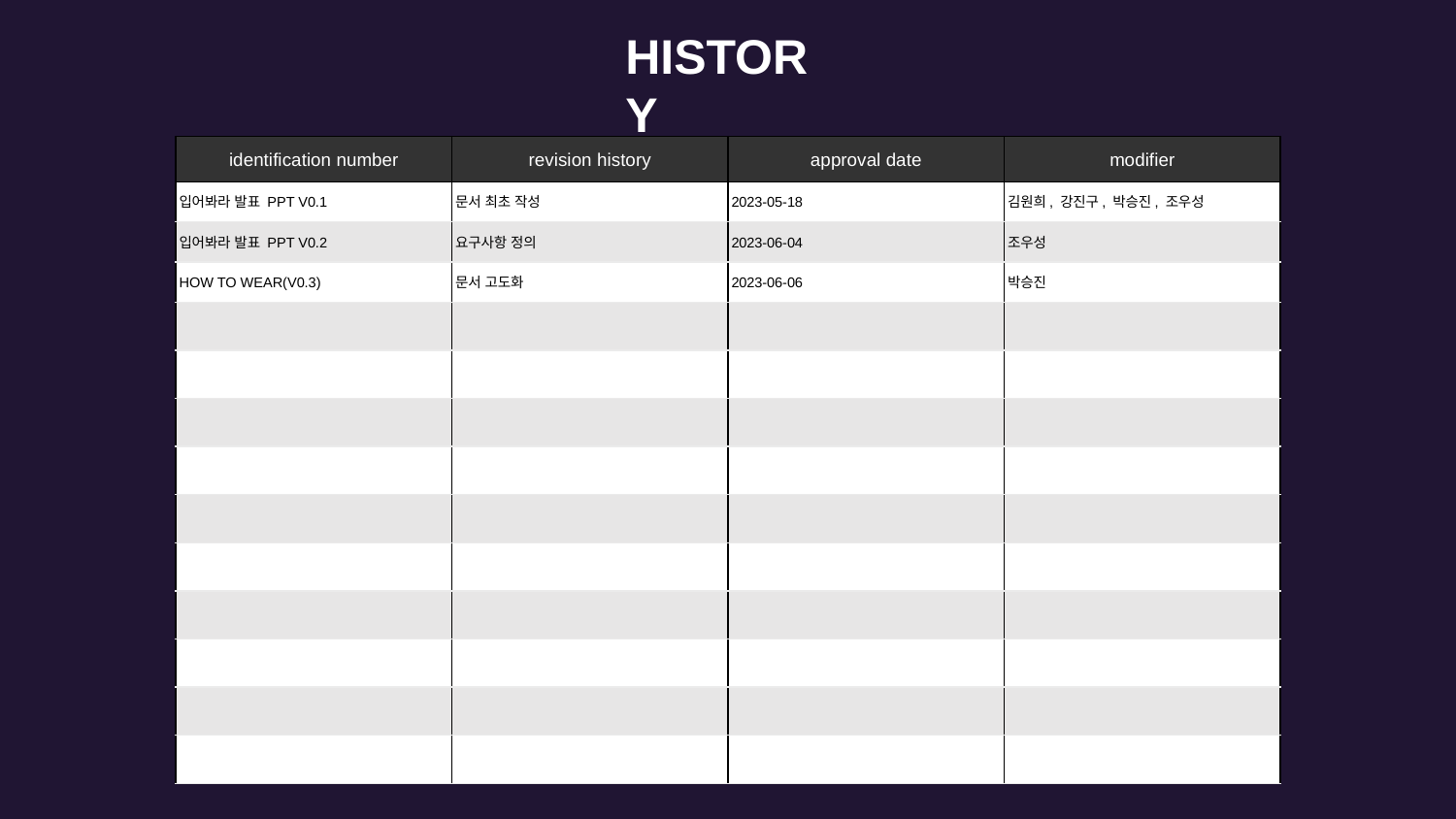

HISTORY
| identification number | revision history | approval date | modifier |
| --- | --- | --- | --- |
| 입어봐라 발표 PPT V0.1 | 문서 최초 작성 | 2023-05-18 | 김원희, 강진구, 박승진, 조우성 |
| 입어봐라 발표 PPT V0.2 | 요구사항 정의 | 2023-06-04 | 조우성 |
| HOW TO WEAR(V0.3) | 문서 고도화 | 2023-06-06 | 박승진 |
|  |  |  |  |
|  |  |  |  |
|  |  |  |  |
|  |  |  |  |
|  |  |  |  |
|  |  |  |  |
|  |  |  |  |
|  |  |  |  |
|  |  |  |  |
|  |  |  |  |